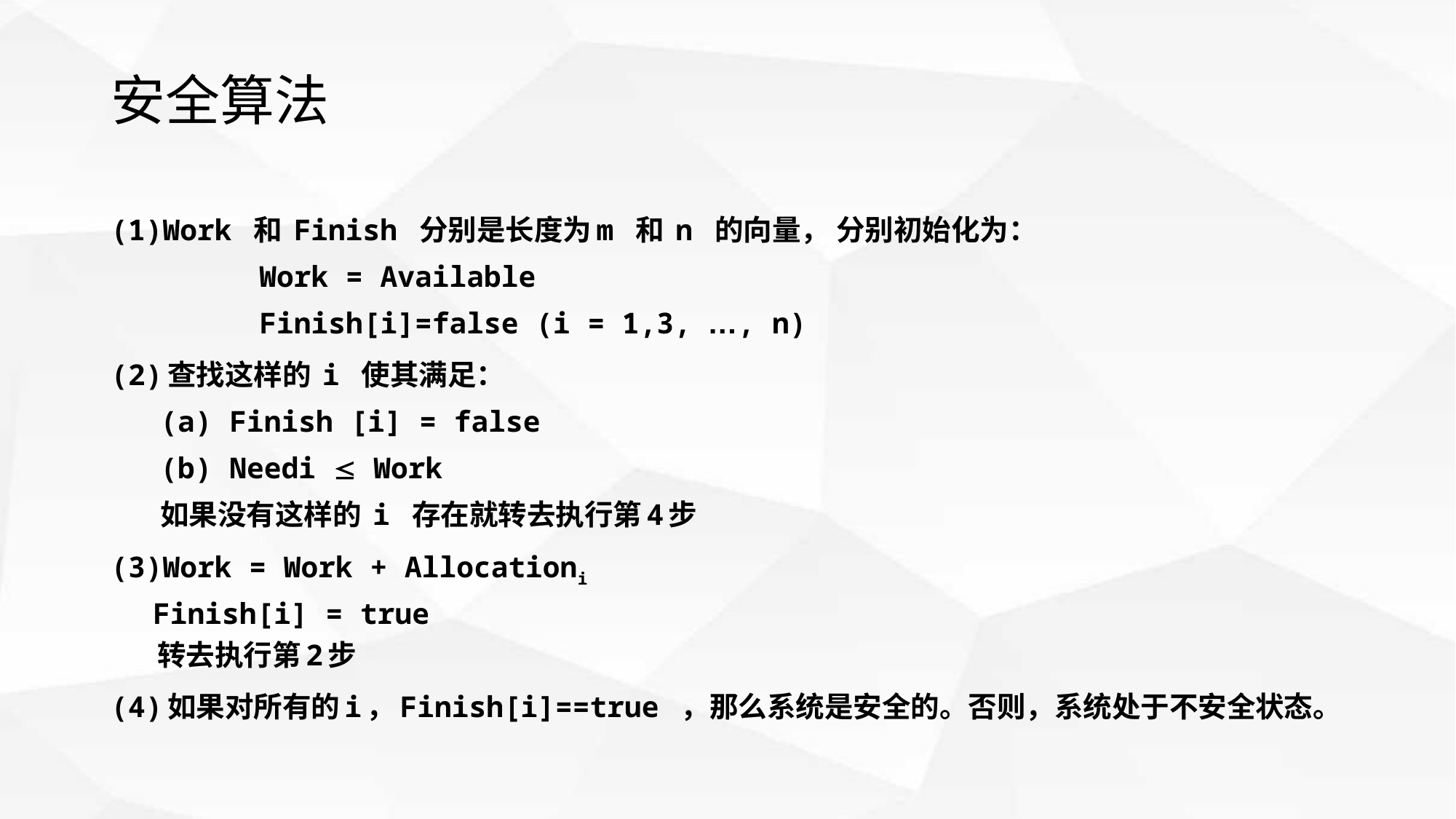

# 安全算法
(1)Work 和 Finish 分别是长度为m 和 n 的向量， 分别初始化为：
Work = Available
Finish[i]=false (i = 1,3, …, n)
(2)查找这样的 i 使其满足：
(a) Finish [i] = false
(b) Needi ≤ Work
如果没有这样的 i 存在就转去执行第4步
(3)Work = Work + Allocationi
 Finish[i] = true
 转去执行第2步
(4)如果对所有的i，Finish[i]==true ，那么系统是安全的。否则，系统处于不安全状态。